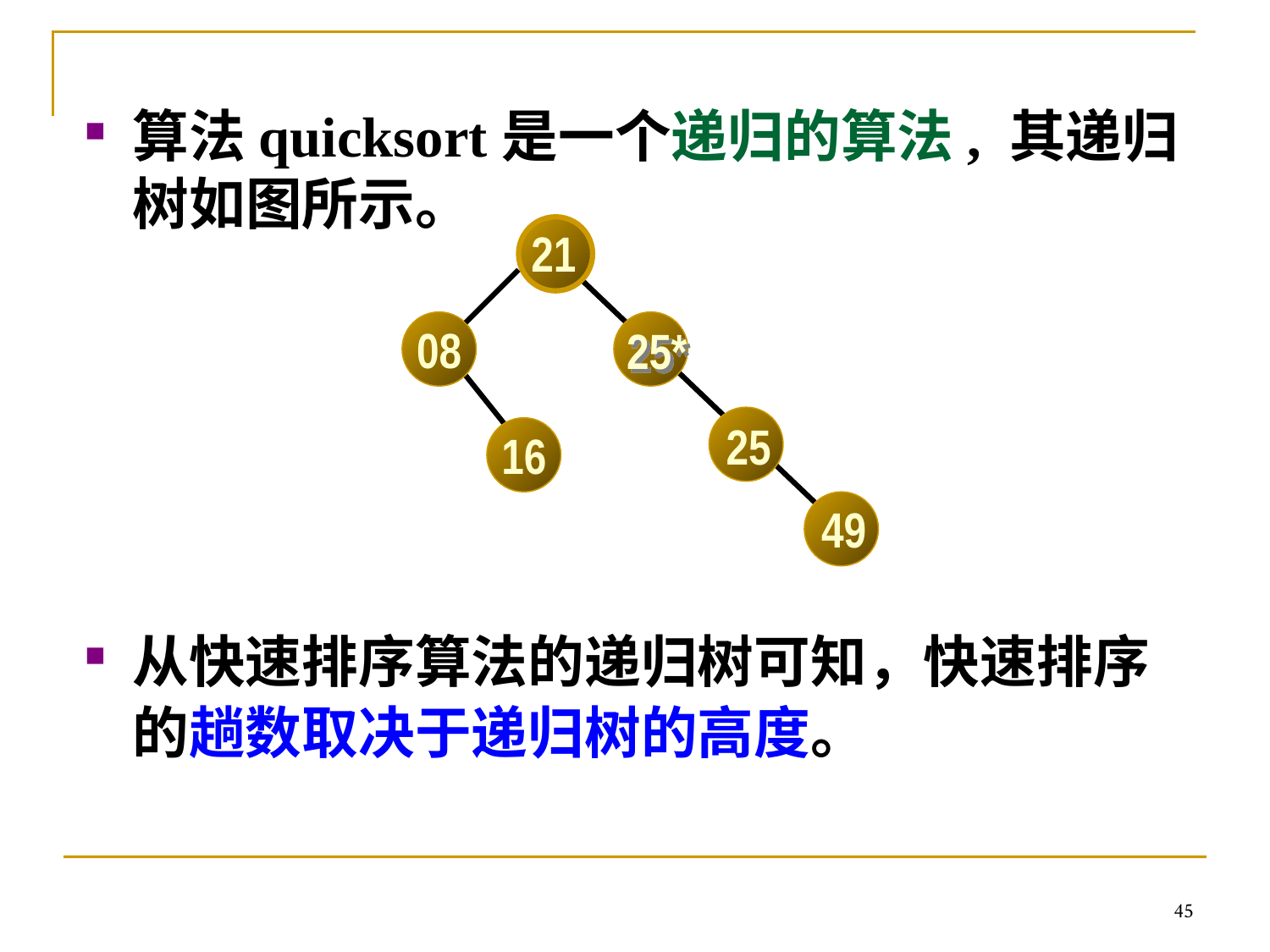

#
算法quicksort是一个递归的算法, 其递归树如图所示。

从快速排序算法的递归树可知，快速排序的趟数取决于递归树的高度。

21

08

25*

25
16

49
45